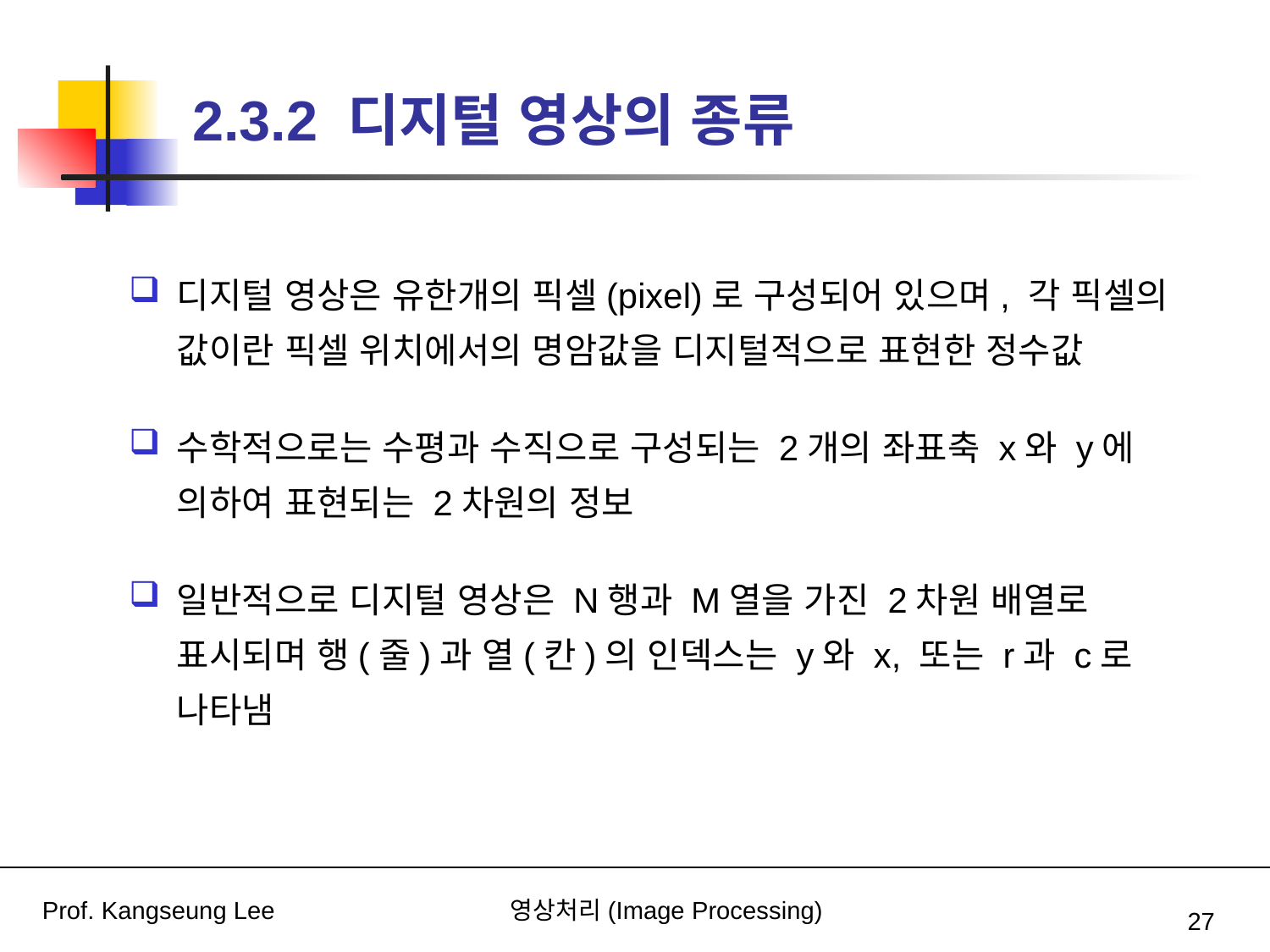

# 2.3.2 디지털 영상의 종류
디지털 영상은 유한개의 픽셀(pixel)로 구성되어 있으며, 각 픽셀의 값이란 픽셀 위치에서의 명암값을 디지털적으로 표현한 정수값
수학적으로는 수평과 수직으로 구성되는 2개의 좌표축 x와 y에 의하여 표현되는 2차원의 정보
일반적으로 디지털 영상은 N행과 M열을 가진 2차원 배열로 표시되며 행(줄)과 열(칸)의 인덱스는 y와 x, 또는 r과 c로 나타냄
27

Prof. Kangseung Lee